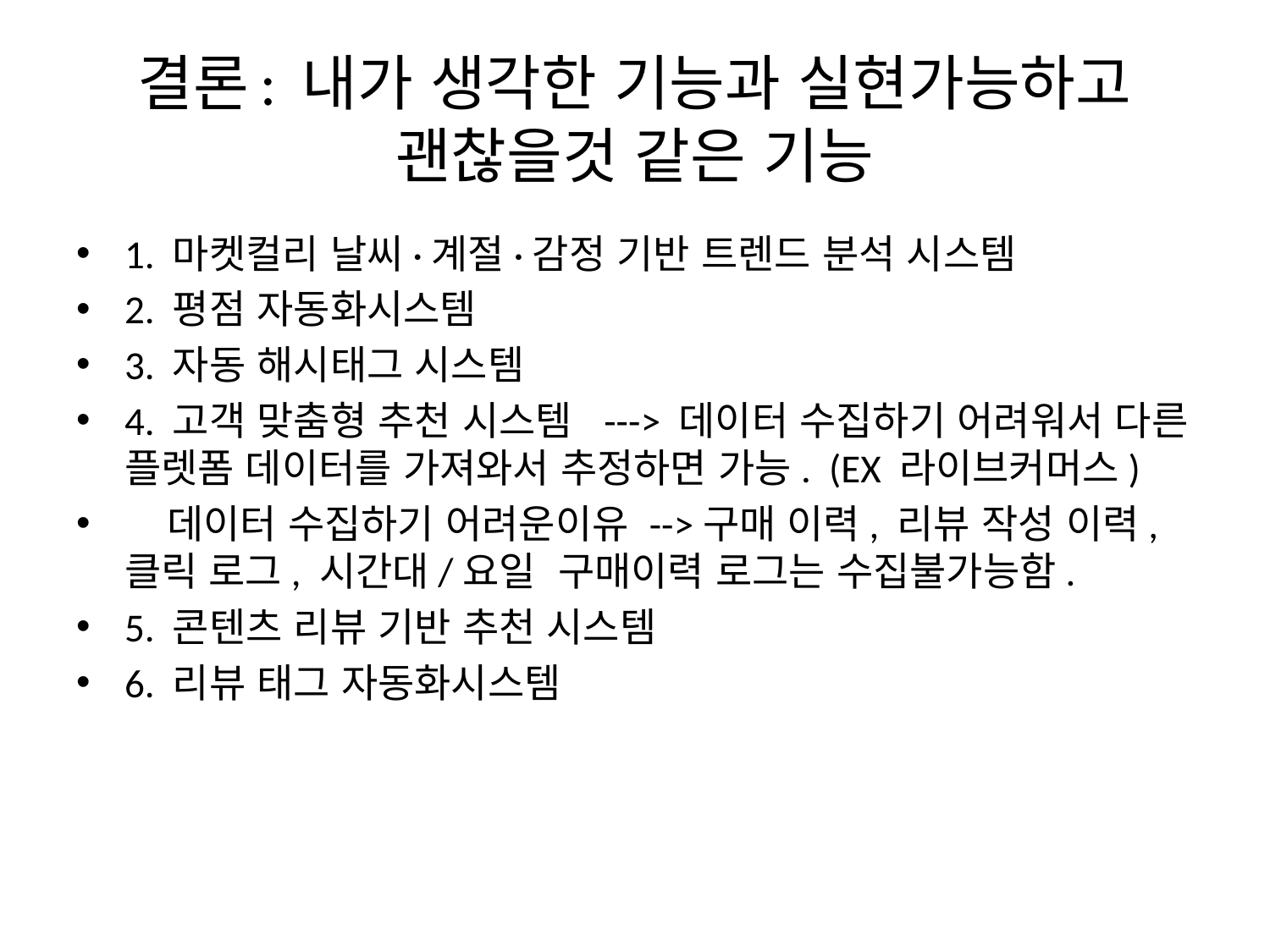

# 결론: 내가 생각한 기능과 실현가능하고 괜찮을것 같은 기능
1. 마켓컬리 날씨·계절·감정 기반 트렌드 분석 시스템
2. 평점 자동화시스템
3. 자동 해시태그 시스템
4. 고객 맞춤형 추천 시스템  ---> 데이터 수집하기 어려워서 다른 플렛폼 데이터를 가져와서 추정하면 가능.  (EX 라이브커머스)
   데이터 수집하기 어려운이유 -->구매 이력, 리뷰 작성 이력, 클릭 로그, 시간대/요일  구매이력 로그는 수집불가능함.
5. 콘텐츠 리뷰 기반 추천 시스템
6. 리뷰 태그 자동화시스템